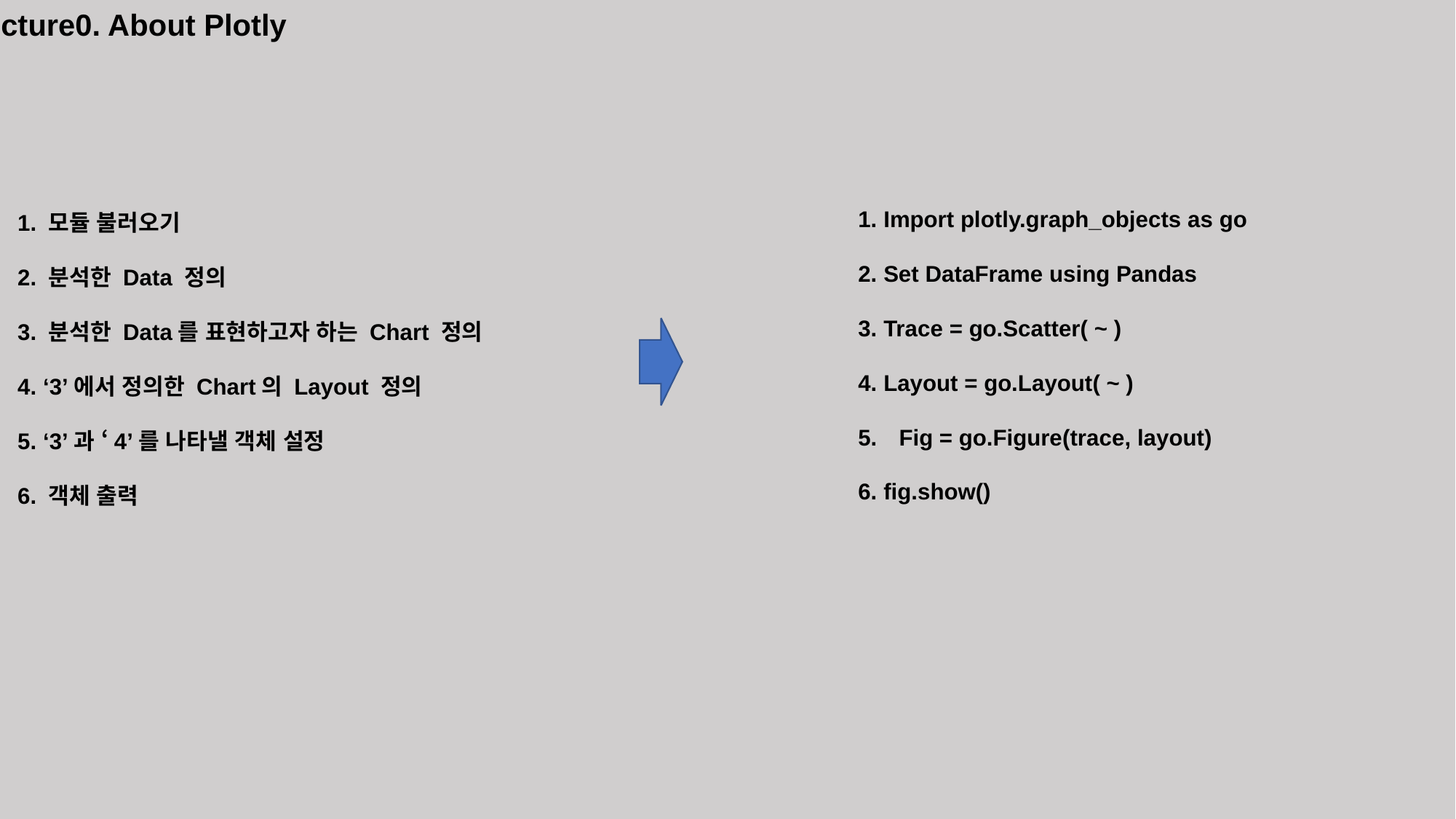

Lecture0. About Plotly
1. Import plotly.graph_objects as go

2. Set DataFrame using Pandas

3. Trace = go.Scatter( ~ )

4. Layout = go.Layout( ~ )

Fig = go.Figure(trace, layout)

6. fig.show()
1. 모듈 불러오기

2. 분석한 Data 정의

3. 분석한 Data를 표현하고자 하는 Chart 정의

4. ‘3’에서 정의한 Chart의 Layout 정의

5. ‘3’과 ‘4’를 나타낼 객체 설정

6. 객체 출력